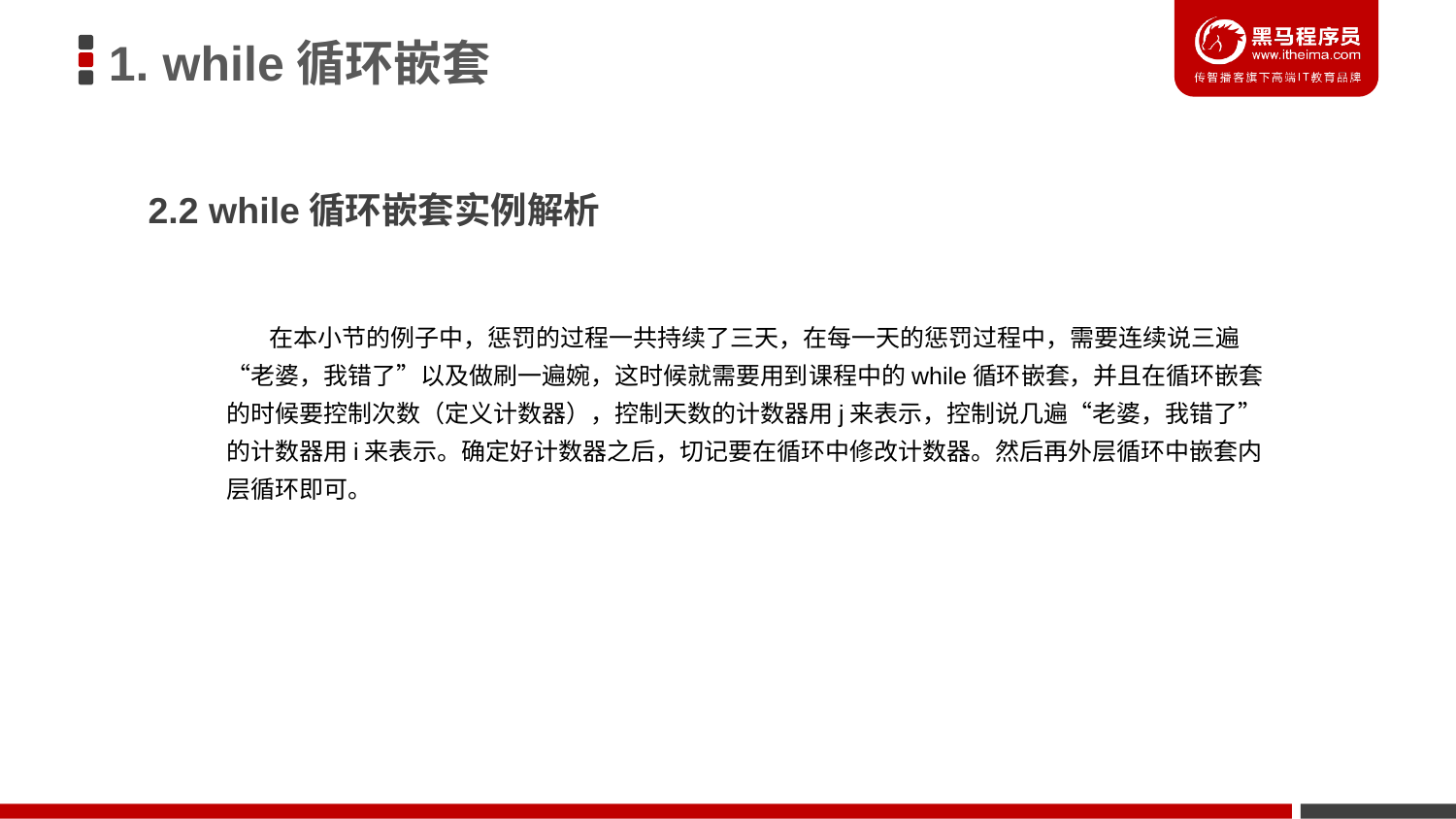

1. while循环嵌套
2.2 while循环嵌套实例解析
       在本小节的例子中，惩罚的过程一共持续了三天，在每一天的惩罚过程中，需要连续说三遍“老婆，我错了”以及做刷一遍婉，这时候就需要用到课程中的while循环嵌套，并且在循环嵌套的时候要控制次数（定义计数器），控制天数的计数器用j来表示，控制说几遍“老婆，我错了”的计数器用i来表示。确定好计数器之后，切记要在循环中修改计数器。然后再外层循环中嵌套内层循环即可。